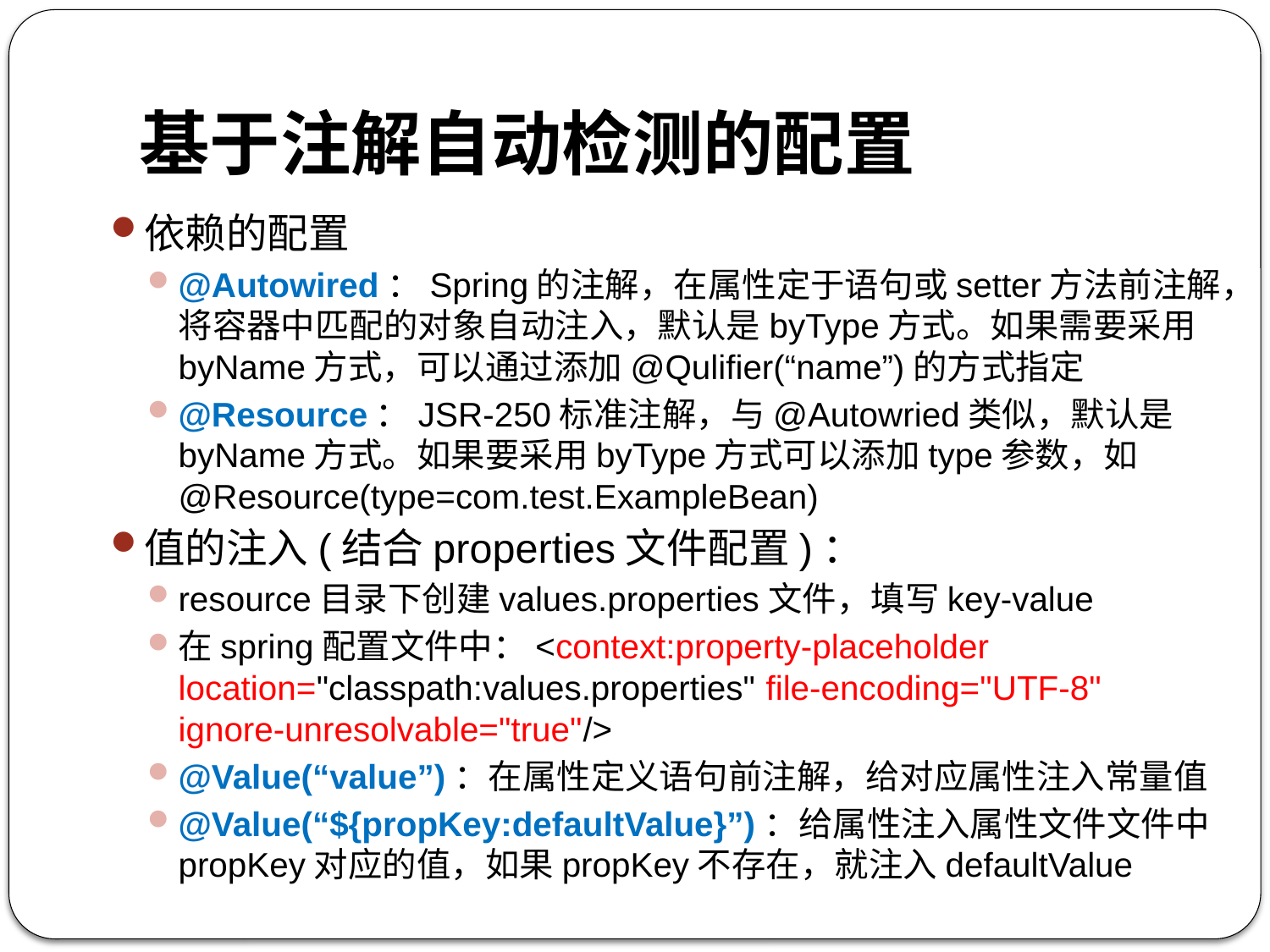

# 基于注解自动检测的配置
依赖的配置
@Autowired：Spring的注解，在属性定于语句或setter方法前注解，将容器中匹配的对象自动注入，默认是byType方式。如果需要采用byName方式，可以通过添加@Qulifier(“name”)的方式指定
@Resource：JSR-250标准注解，与@Autowried类似，默认是byName方式。如果要采用byType方式可以添加type参数，如@Resource(type=com.test.ExampleBean)
值的注入(结合properties文件配置)：
resource目录下创建values.properties文件，填写key-value
在spring配置文件中：<context:property-placeholder location="classpath:values.properties" file-encoding="UTF-8"  ignore-unresolvable="true"/>
@Value(“value”)：在属性定义语句前注解，给对应属性注入常量值
@Value(“${propKey:defaultValue}”)：给属性注入属性文件文件中propKey对应的值，如果propKey不存在，就注入defaultValue